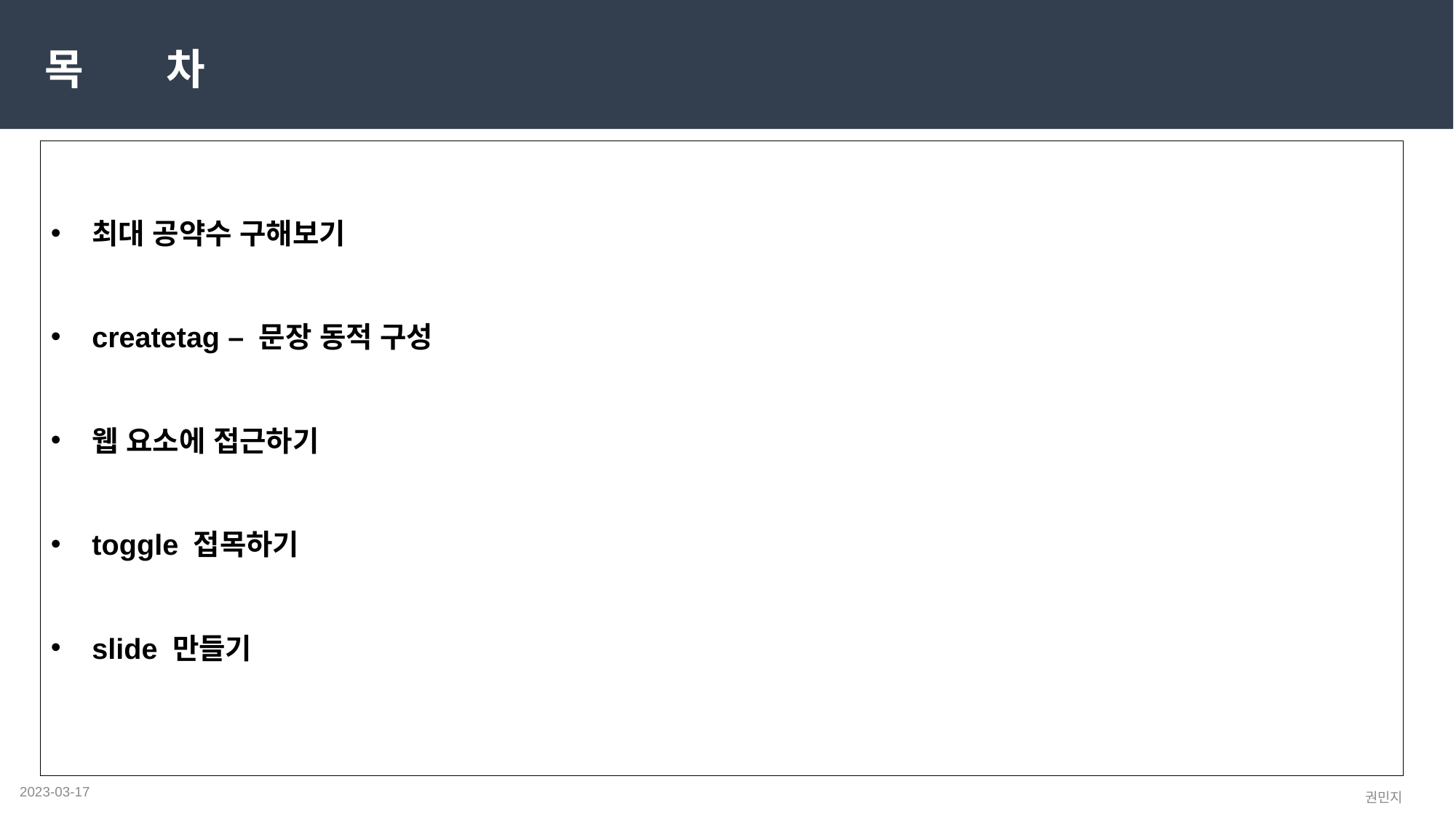

목       차
최대 공약수 구해보기
createtag – 문장 동적 구성
웹 요소에 접근하기
toggle 접목하기
slide 만들기
2023-03-17
권민지